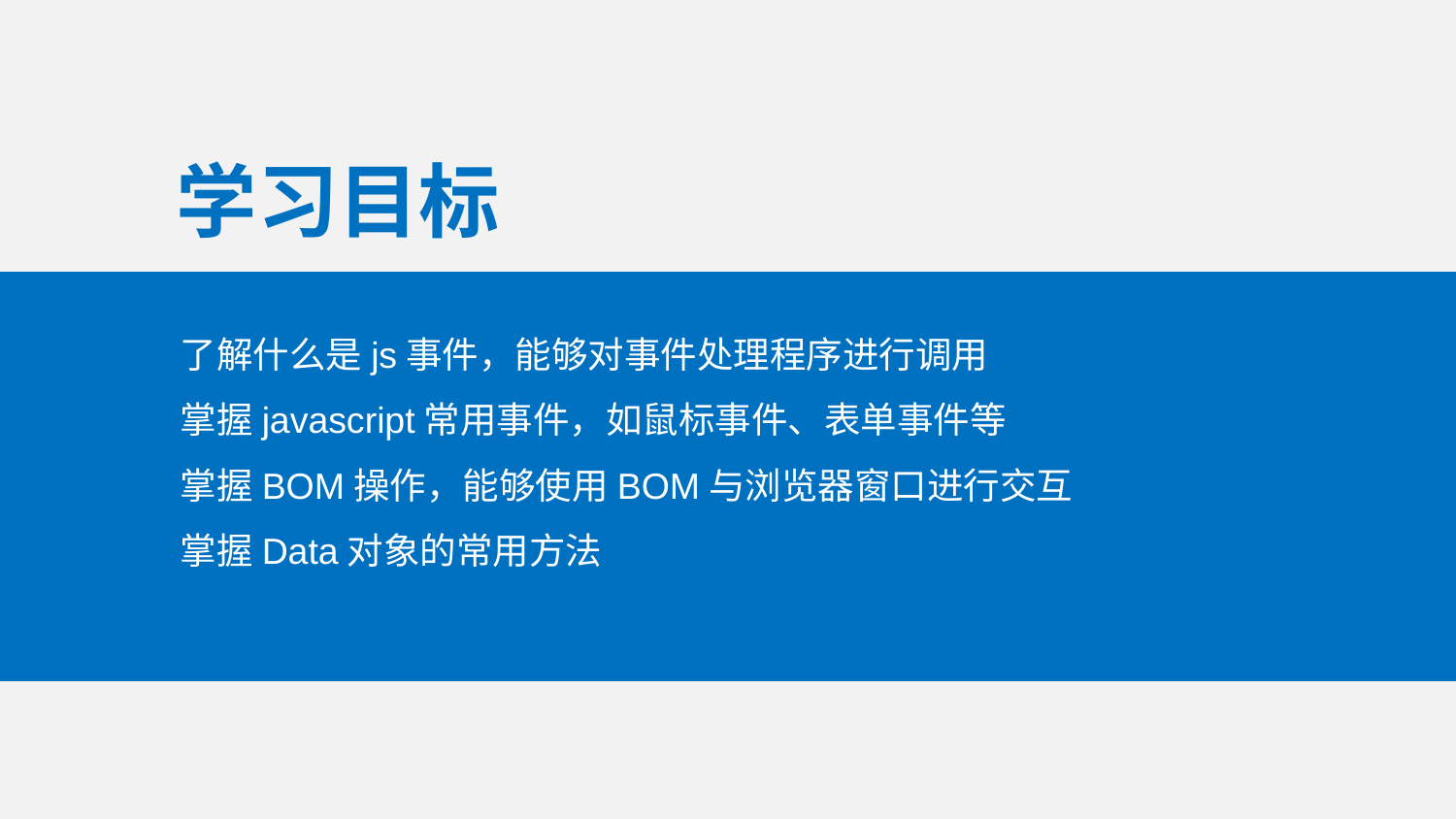

学习目标

了解什么是js事件，能够对事件处理程序进行调用
掌握javascript常用事件，如鼠标事件、表单事件等
掌握BOM操作，能够使用BOM与浏览器窗口进行交互
掌握Data对象的常用方法